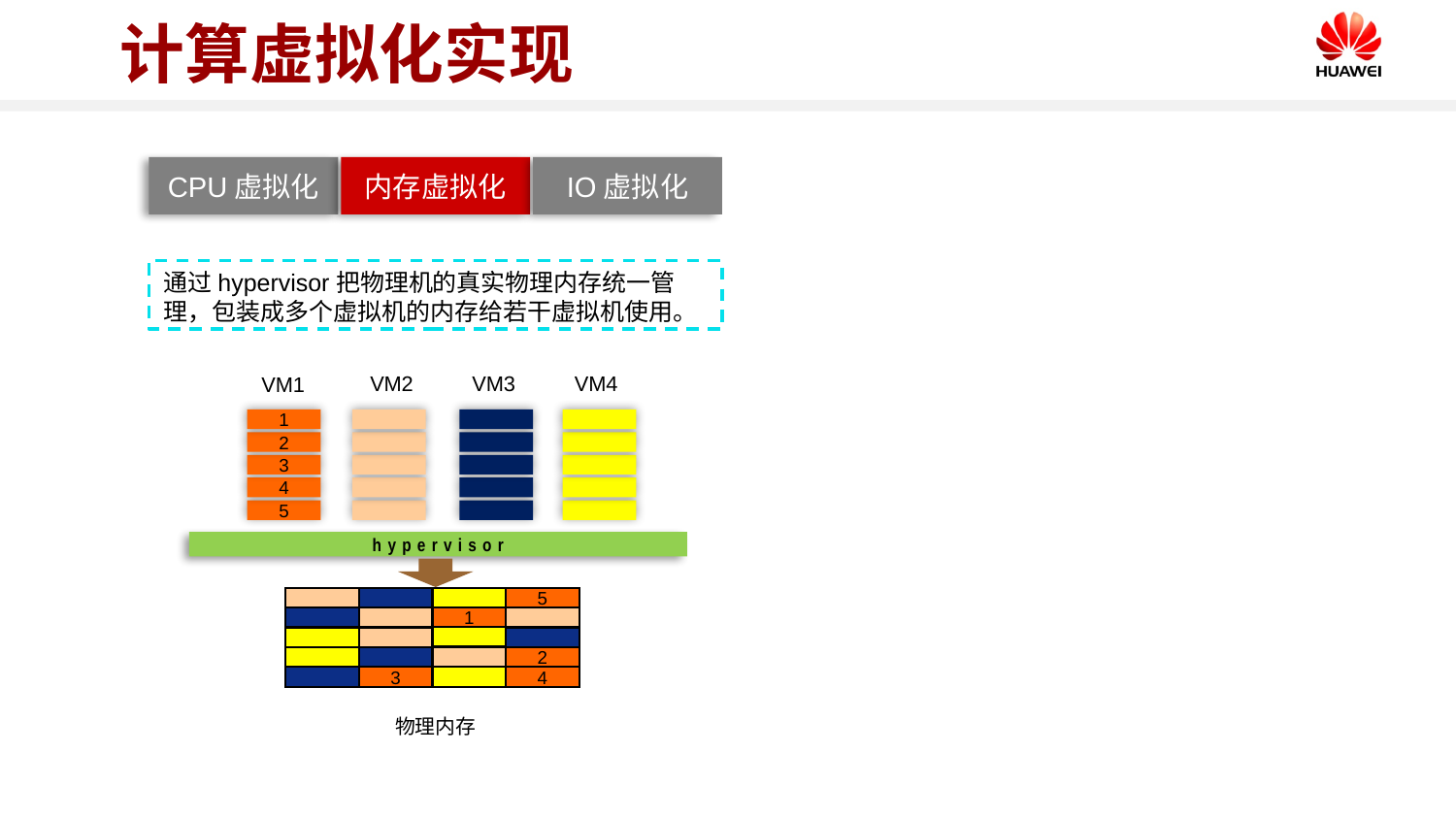

# 计算虚拟化实现
CPU虚拟化
内存虚拟化
IO虚拟化
通过hypervisor把物理机的真实物理内存统一管理，包装成多个虚拟机的内存给若干虚拟机使用。

VM2
VM3
VM4
VM1
1

2

3

4

5

hypervisor

5

1

2

3

4

物理内存